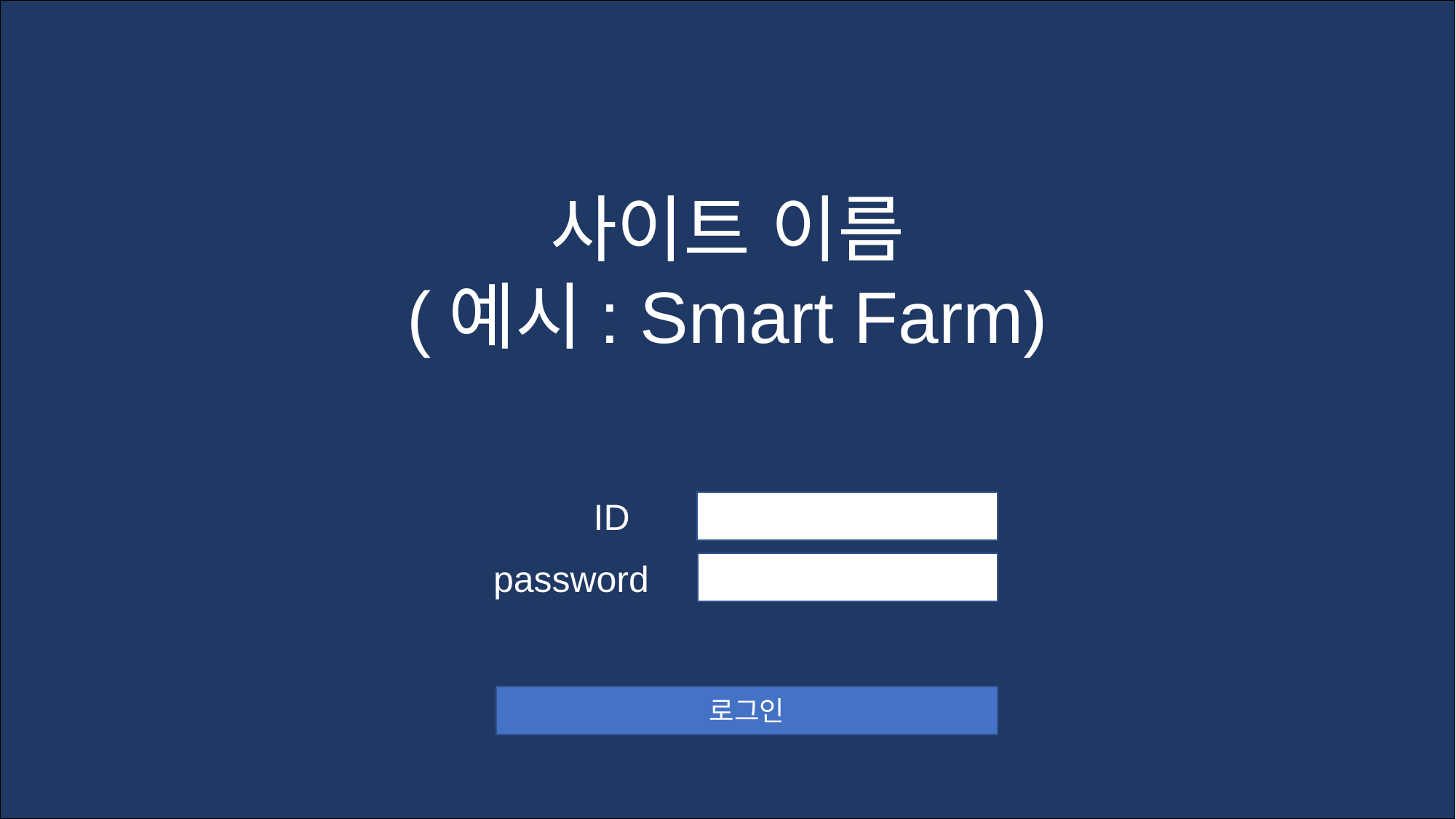

사이트 이름
(예시: Smart Farm)
ID

password
로그인